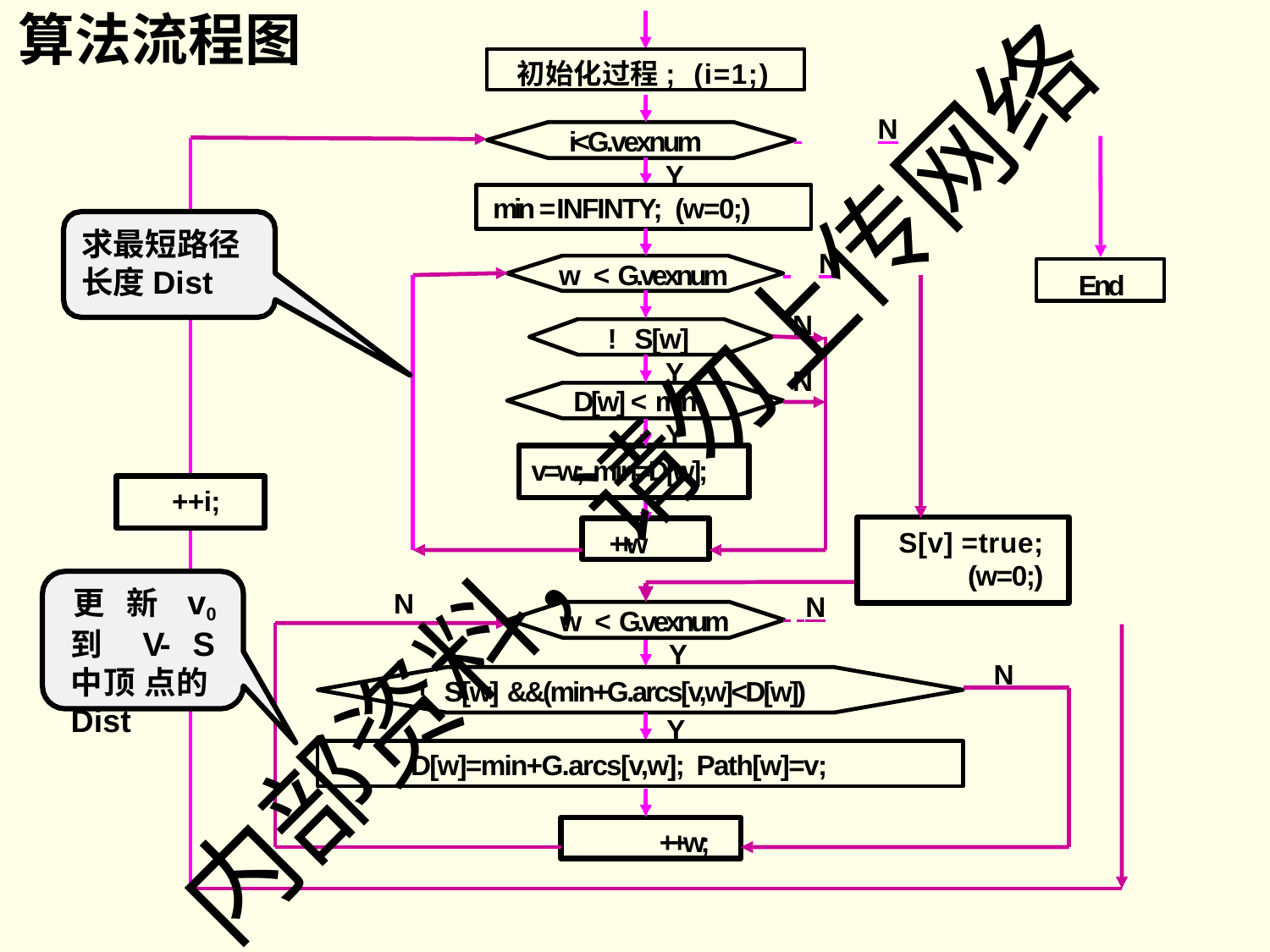

# 算法流程图

初始化过程; (i=1;)

 	N

i<G.vexnum
Y

min = INFINTY; (w=0;)

求最短路径
长度Dist

 	N

w < G.vexnum
End

N
! S[w]
Y
D[w] < min
Y

N

内部资料，请勿上传网络

v=w; min=D[w];

++i;

++w
S[v] =true;
(w=0;)

更新v0 到 V- S 中顶 点的Dist

N
  N

w < G.vexnum
Y

N

! S[w] &&(min+G.arcs[v,w]<D[w])
Y

D[w]=min+G.arcs[v,w]; Path[w]=v;

++w;

北京林业大2021学信息年10 月
29学院日